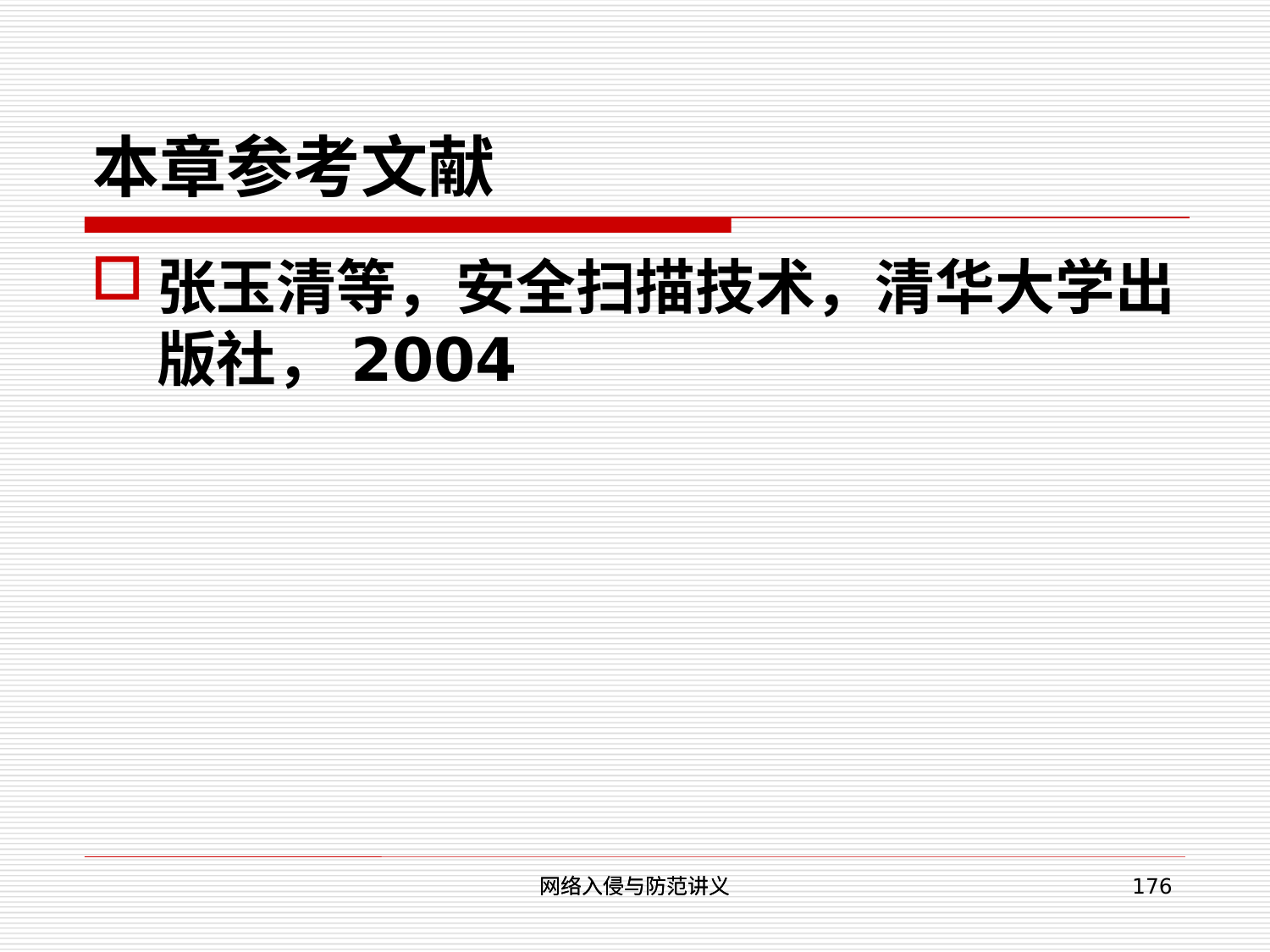

# 本章参考文献
张玉清等，安全扫描技术，清华大学出版社，2004

网络入侵与防范讲义
网络入侵与防范讲义
176
176